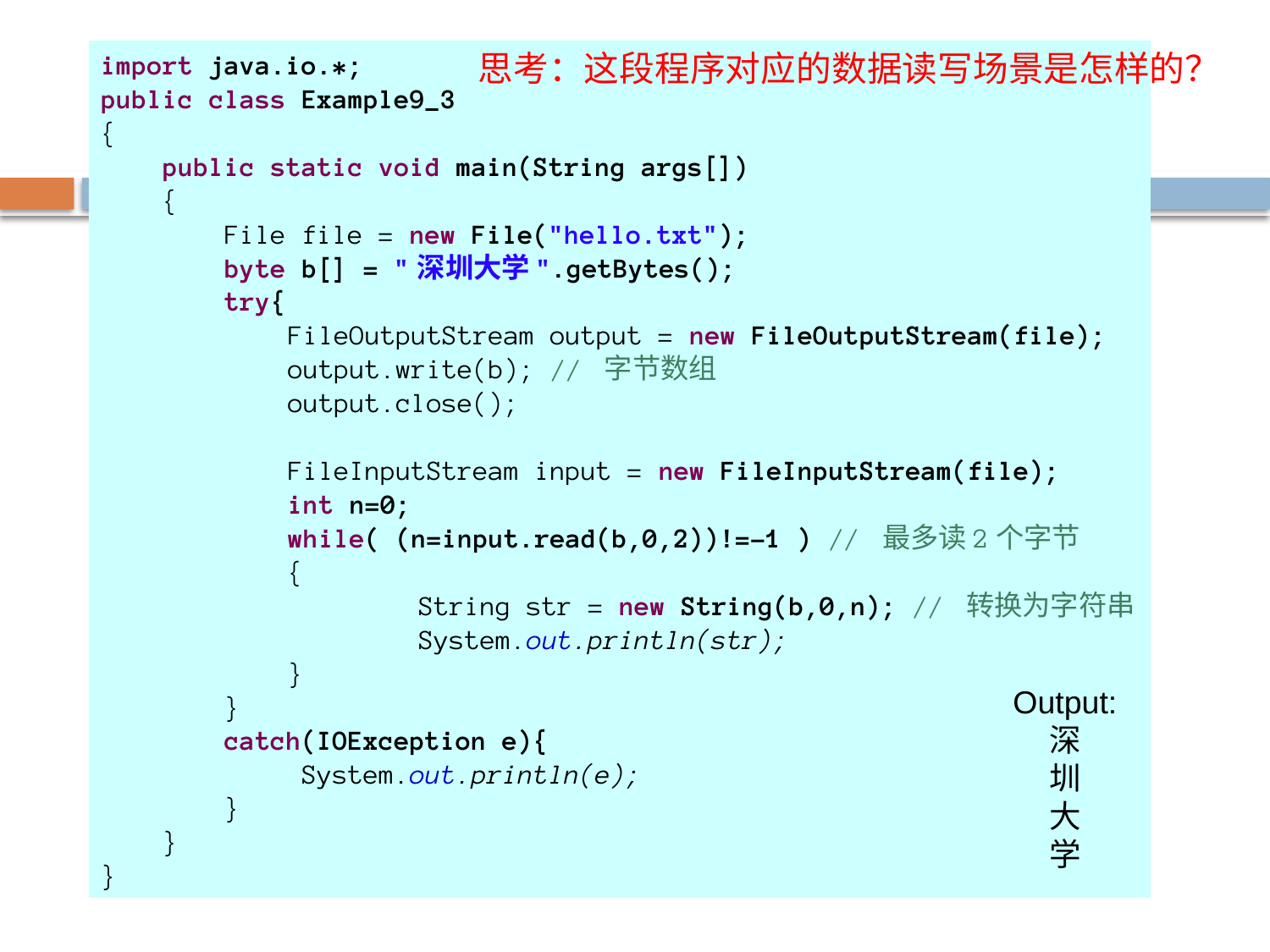

思考：这段程序对应的数据读写场景是怎样的？
import java.io.*;
public class Example9_3
{
    public static void main(String args[])
    {
        File file = new File("hello.txt");
        byte b[] = "深圳大学".getBytes();
        try{
        FileOutputStream output = new FileOutputStream(file);
        output.write(b); // 字节数组
        output.close();

        FileInputStream input = new FileInputStream(file);
        int n=0;
        while( (n=input.read(b,0,2))!=-1 ) // 最多读2个字节
        {
	   	String str = new String(b,0,n); // 转换为字符串
		System.out.println(str);
        }
        }
        catch(IOException e){
             System.out.println(e);
        }
    }
}
Output:
深
圳
大
学